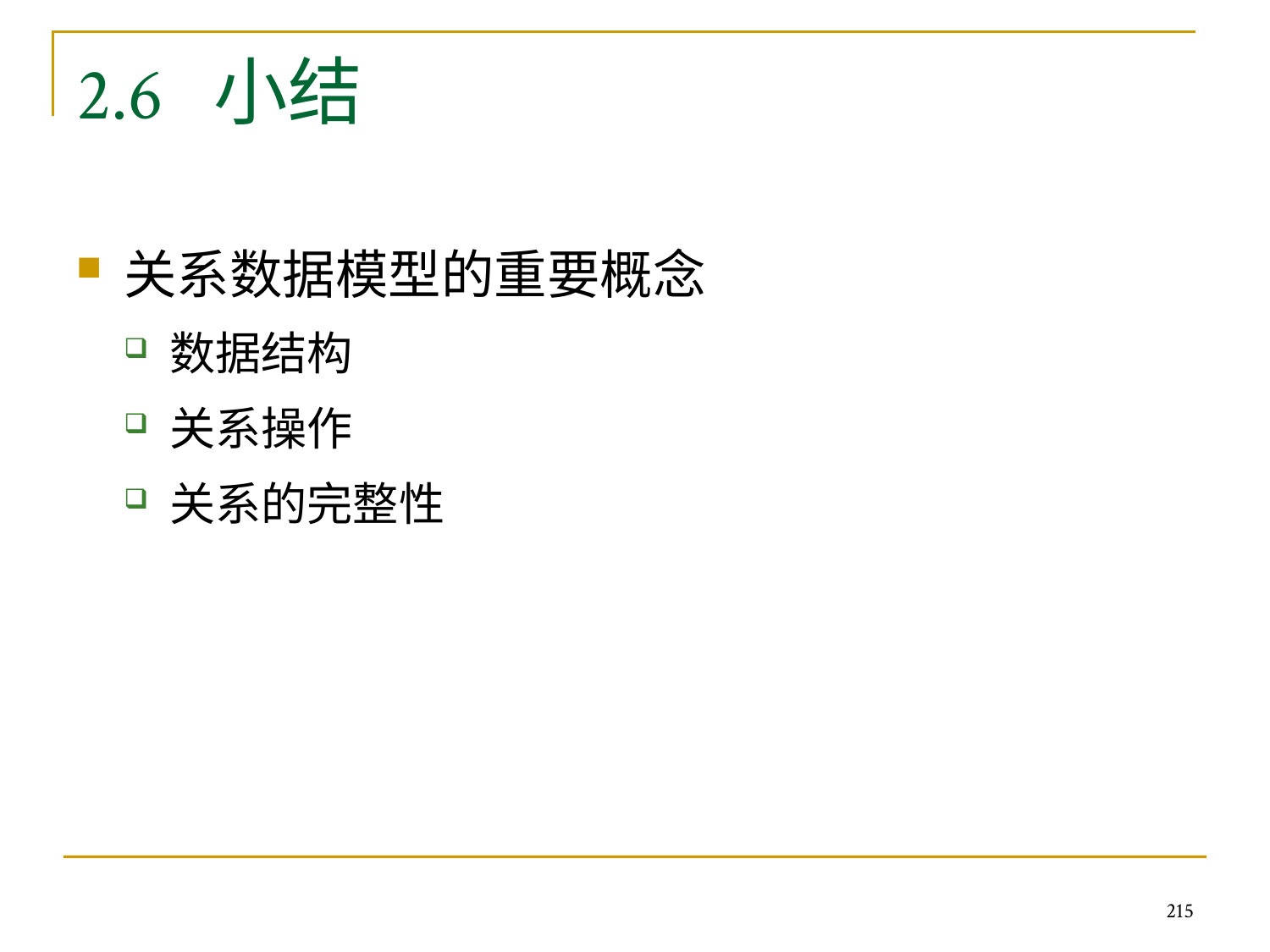

# 2.6  小结
关系数据模型的重要概念
数据结构
关系操作
关系的完整性
215